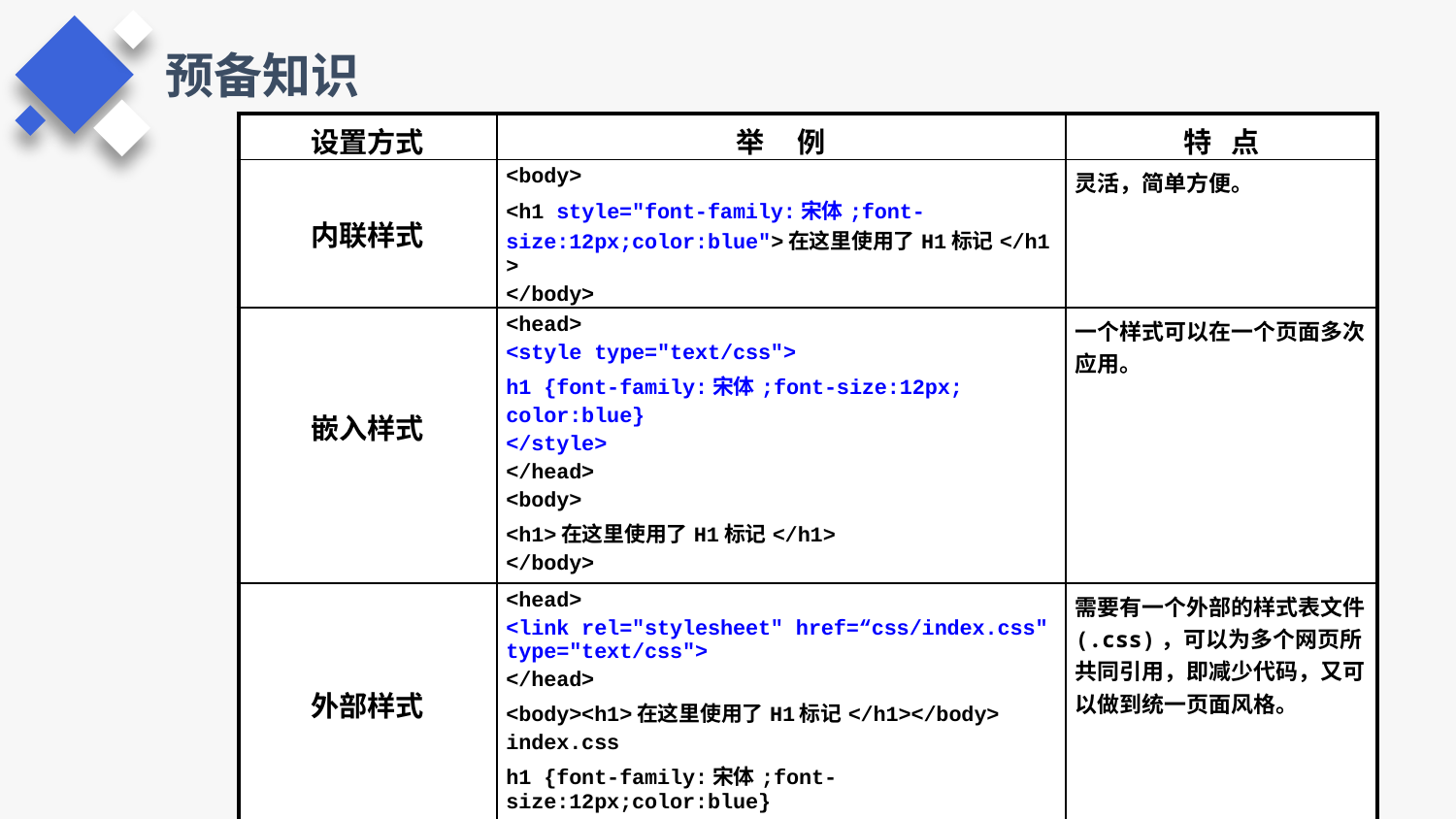

预备知识

| 设置方式 | 举 例 | 特 点 |
| --- | --- | --- |
| 内联样式 | <body> <h1 style="font-family:宋体;font-size:12px;color:blue">在这里使用了H1标记</h1> </body> | 灵活，简单方便。 |
| 嵌入样式 | <head> <style type="text/css"> h1 {font-family:宋体;font-size:12px; color:blue} </style> </head> <body> <h1>在这里使用了H1标记</h1> </body> | 一个样式可以在一个页面多次应用。 |
| 外部样式 | <head> <link rel="stylesheet" href=“css/index.css" type="text/css"> </head> <body><h1>在这里使用了H1标记</h1></body> index.css h1 {font-family:宋体;font-size:12px;color:blue} | 需要有一个外部的样式表文件(.css)，可以为多个网页所共同引用，即减少代码，又可以做到统一页面风格。 |